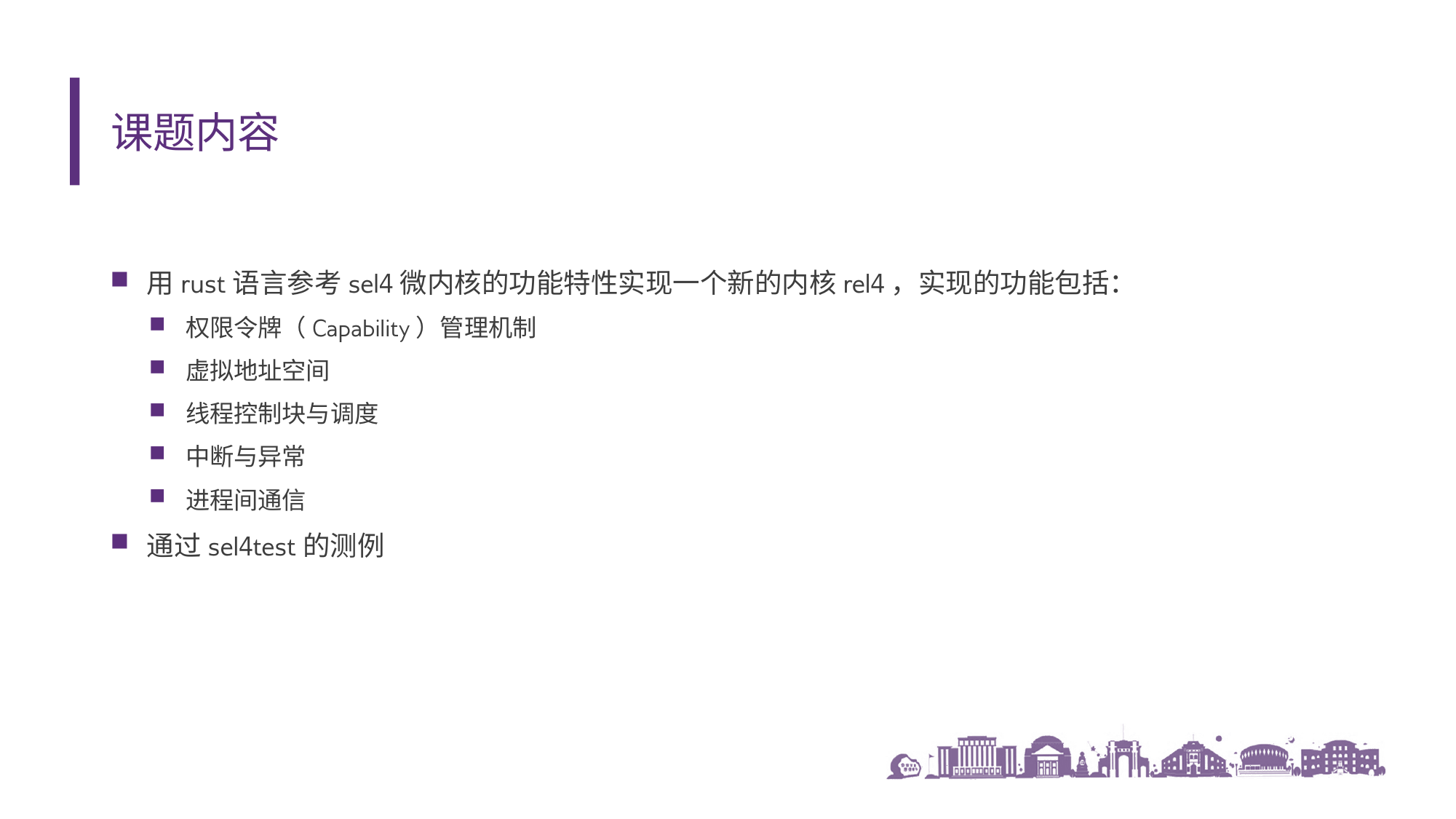

# 课题内容
用rust语言参考sel4微内核的功能特性实现一个新的内核rel4，实现的功能包括：
权限令牌（Capability）管理机制
虚拟地址空间
线程控制块与调度
中断与异常
进程间通信
通过sel4test的测例